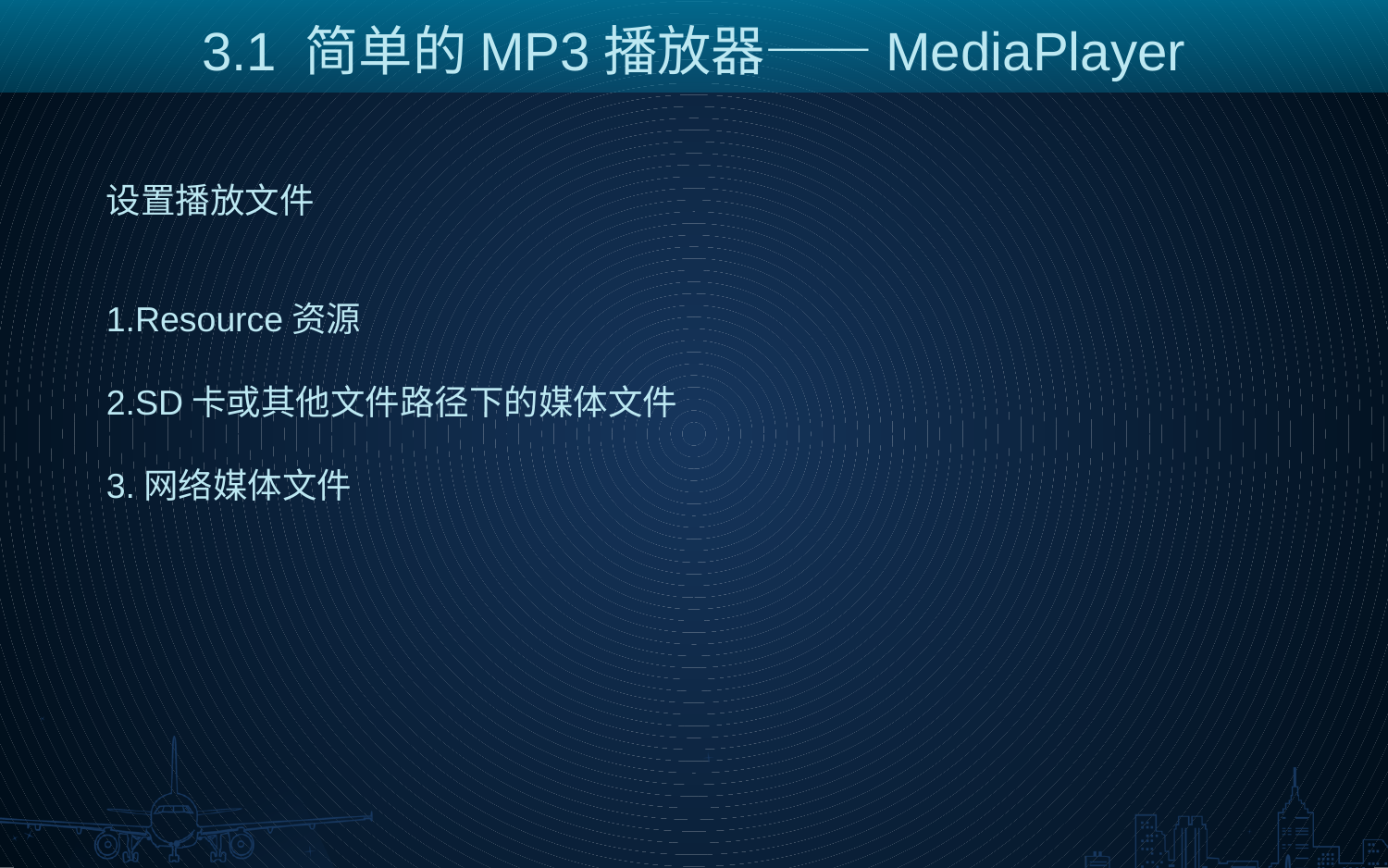

3.1 简单的MP3播放器——MediaPlayer
设置播放文件
1.Resource资源

2.SD卡或其他文件路径下的媒体文件

3.网络媒体文件